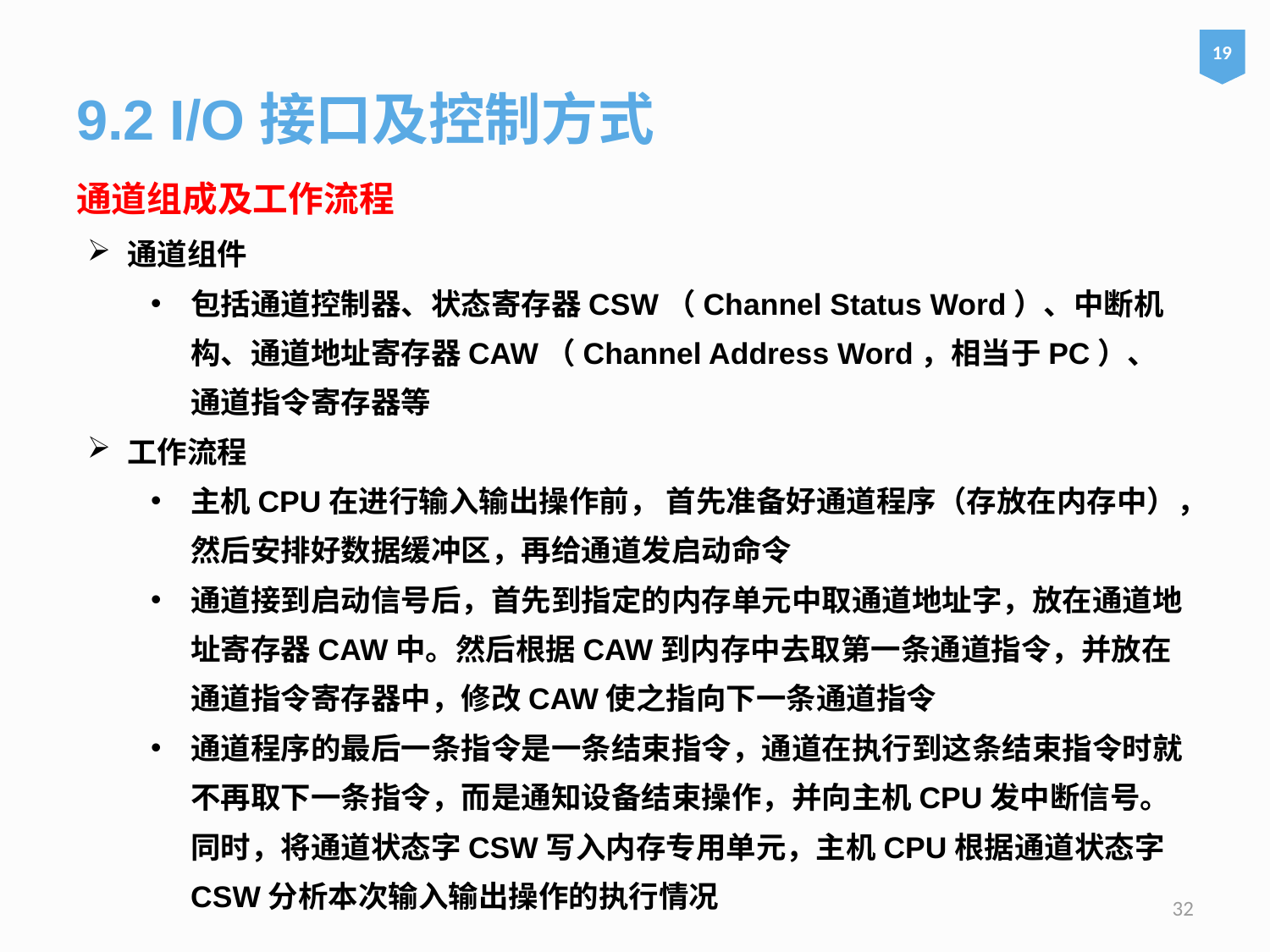

19
9.2 I/O接口及控制方式
通道组成及工作流程
通道组件
包括通道控制器、状态寄存器CSW（Channel Status Word）、中断机构、通道地址寄存器CAW（Channel Address Word，相当于PC）、通道指令寄存器等
工作流程
主机CPU在进行输入输出操作前， 首先准备好通道程序（存放在内存中），然后安排好数据缓冲区，再给通道发启动命令
通道接到启动信号后，首先到指定的内存单元中取通道地址字，放在通道地址寄存器CAW中。然后根据CAW到内存中去取第一条通道指令，并放在通道指令寄存器中，修改CAW使之指向下一条通道指令
通道程序的最后一条指令是一条结束指令，通道在执行到这条结束指令时就不再取下一条指令，而是通知设备结束操作，并向主机CPU发中断信号。同时，将通道状态字CSW写入内存专用单元，主机CPU根据通道状态字CSW分析本次输入输出操作的执行情况
32